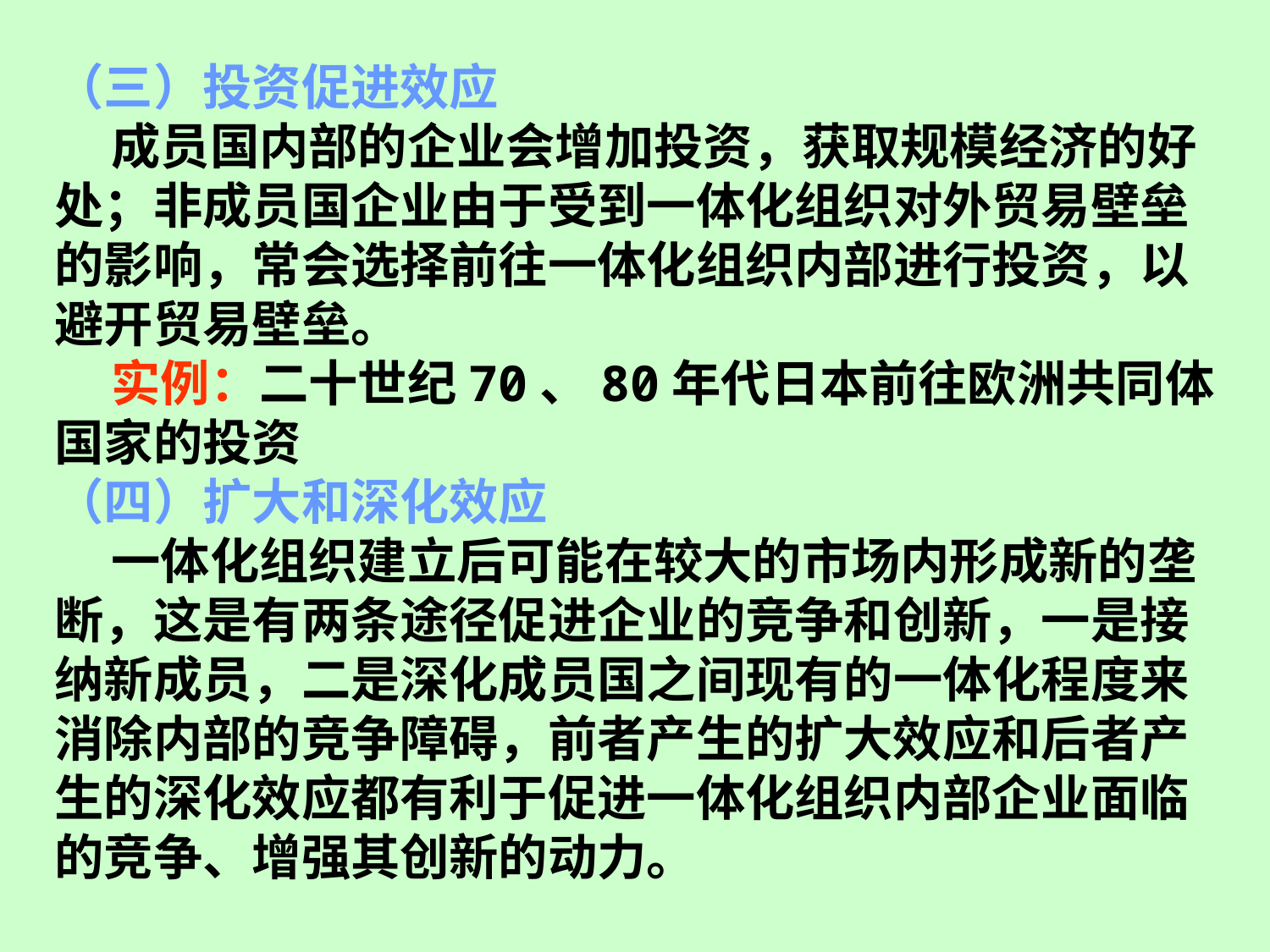

（三）投资促进效应
    成员国内部的企业会增加投资，获取规模经济的好处；非成员国企业由于受到一体化组织对外贸易壁垒的影响，常会选择前往一体化组织内部进行投资，以避开贸易壁垒。
    实例：二十世纪70、80年代日本前往欧洲共同体国家的投资
（四）扩大和深化效应
    一体化组织建立后可能在较大的市场内形成新的垄断，这是有两条途径促进企业的竞争和创新，一是接纳新成员，二是深化成员国之间现有的一体化程度来消除内部的竞争障碍，前者产生的扩大效应和后者产生的深化效应都有利于促进一体化组织内部企业面临的竞争、增强其创新的动力。
11